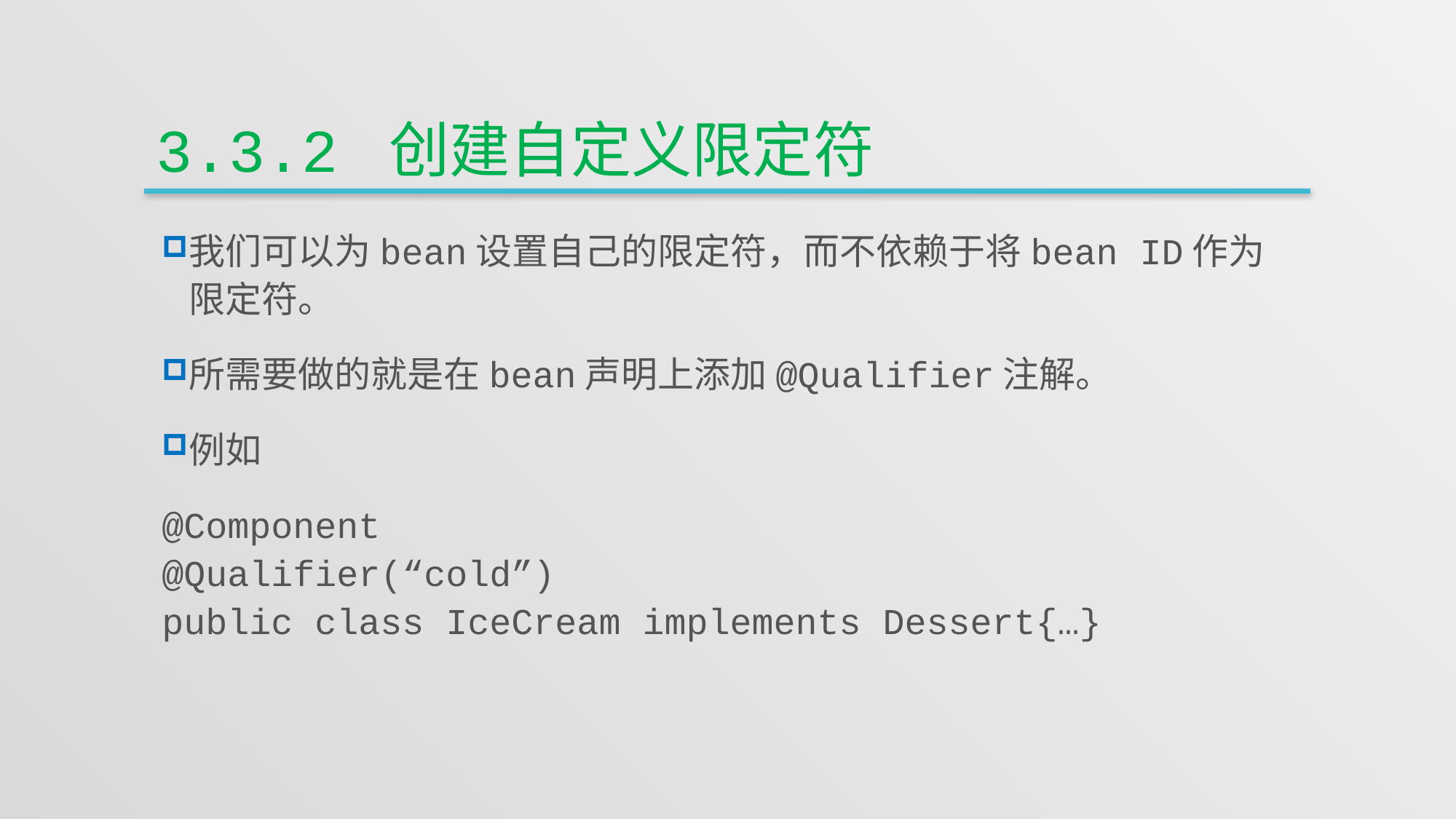

# 3.3.2 创建自定义限定符
我们可以为bean设置自己的限定符，而不依赖于将bean ID作为限定符。
所需要做的就是在bean声明上添加@Qualifier注解。
例如
@Component
@Qualifier(“cold”)
public class IceCream implements Dessert{…}